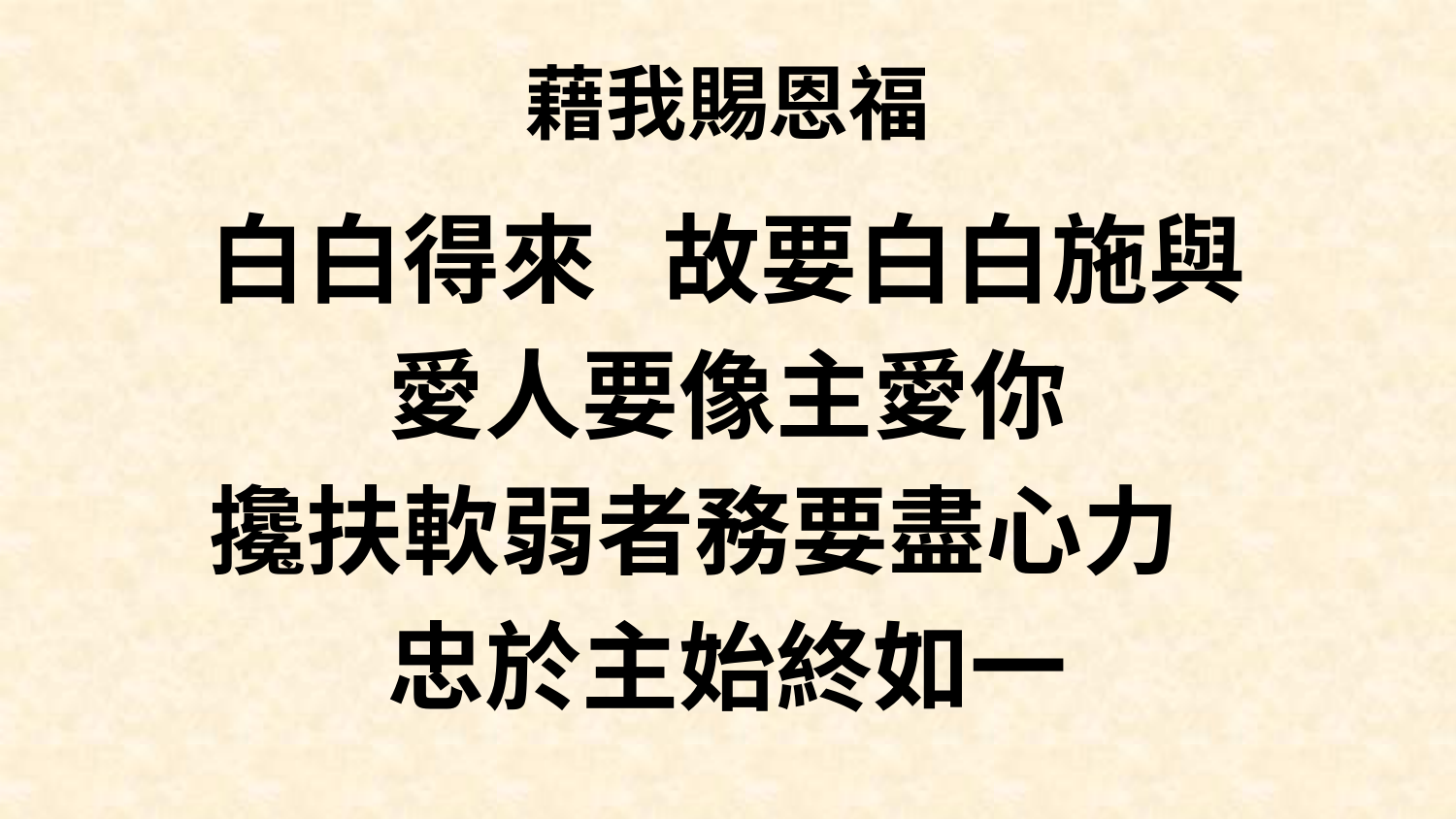

# 藉我賜恩福
白白得來   故要白白施與
愛人要像主愛你
攙扶軟弱者務要盡心力
忠於主始終如一